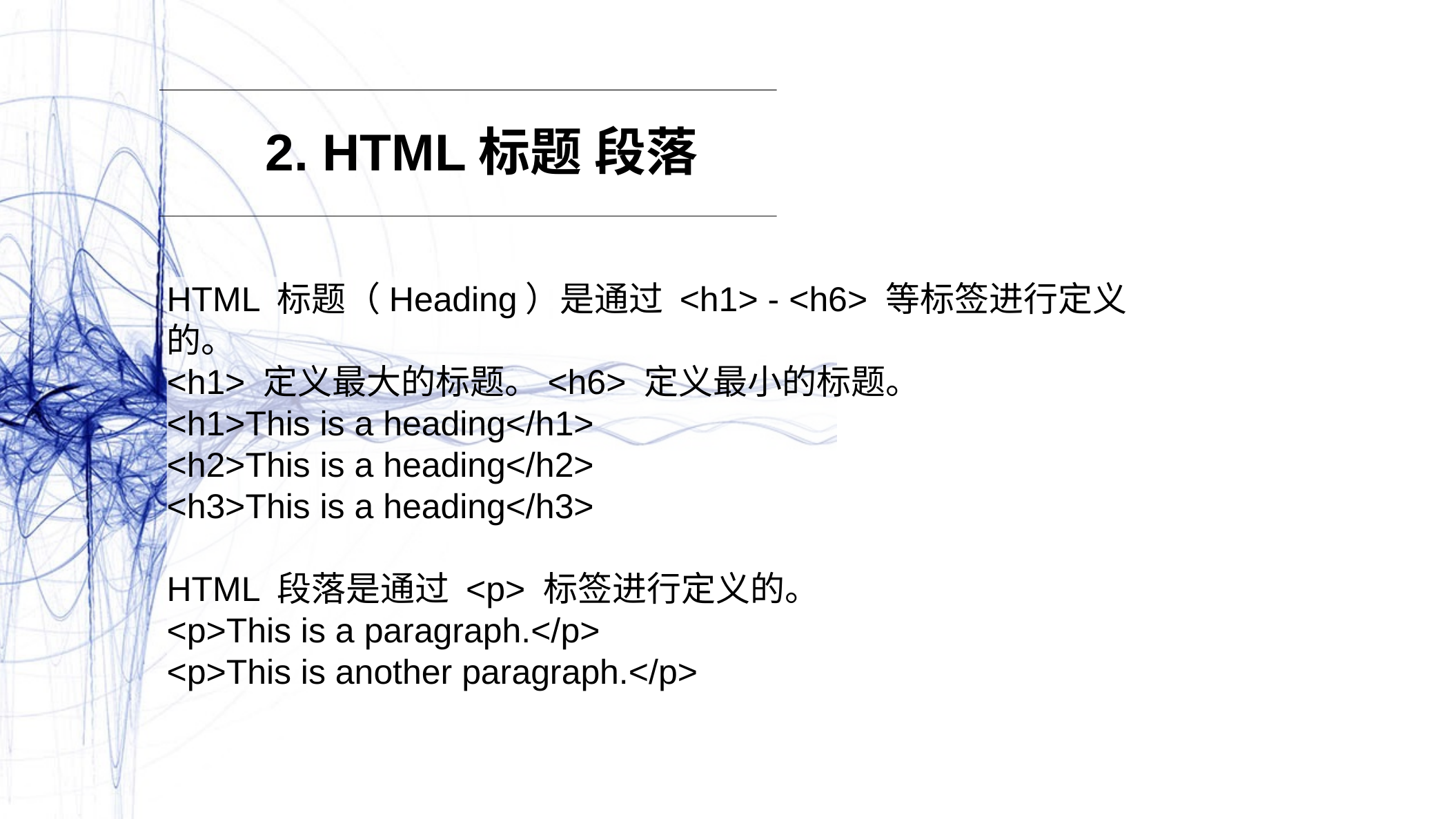

2. HTML标题 段落

HTML 标题（Heading）是通过 <h1> - <h6> 等标签进行定义的。
<h1> 定义最大的标题。<h6> 定义最小的标题。
<h1>This is a heading</h1>
<h2>This is a heading</h2>
<h3>This is a heading</h3>

HTML 段落是通过 <p> 标签进行定义的。
<p>This is a paragraph.</p>
<p>This is another paragraph.</p>